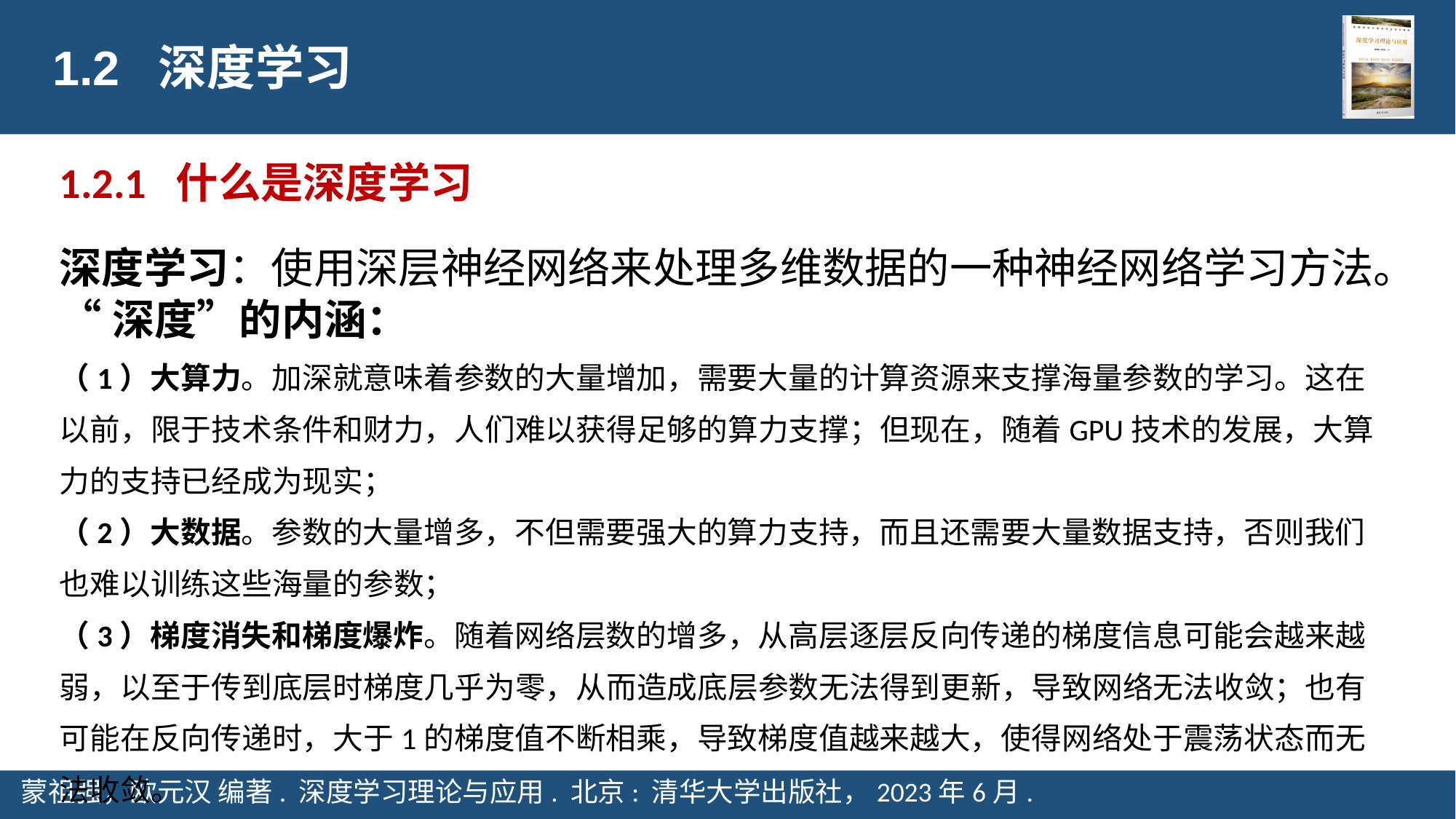

1.2  深度学习

1.2.1  什么是深度学习
深度学习：使用深层神经网络来处理多维数据的一种神经网络学习方法。
“深度”的内涵：
（1）大算力。加深就意味着参数的大量增加，需要大量的计算资源来支撑海量参数的学习。这在以前，限于技术条件和财力，人们难以获得足够的算力支撑；但现在，随着GPU技术的发展，大算力的支持已经成为现实；
（2）大数据。参数的大量增多，不但需要强大的算力支持，而且还需要大量数据支持，否则我们也难以训练这些海量的参数；
（3）梯度消失和梯度爆炸。随着网络层数的增多，从高层逐层反向传递的梯度信息可能会越来越弱，以至于传到底层时梯度几乎为零，从而造成底层参数无法得到更新，导致网络无法收敛；也有可能在反向传递时，大于1的梯度值不断相乘，导致梯度值越来越大，使得网络处于震荡状态而无法收敛。